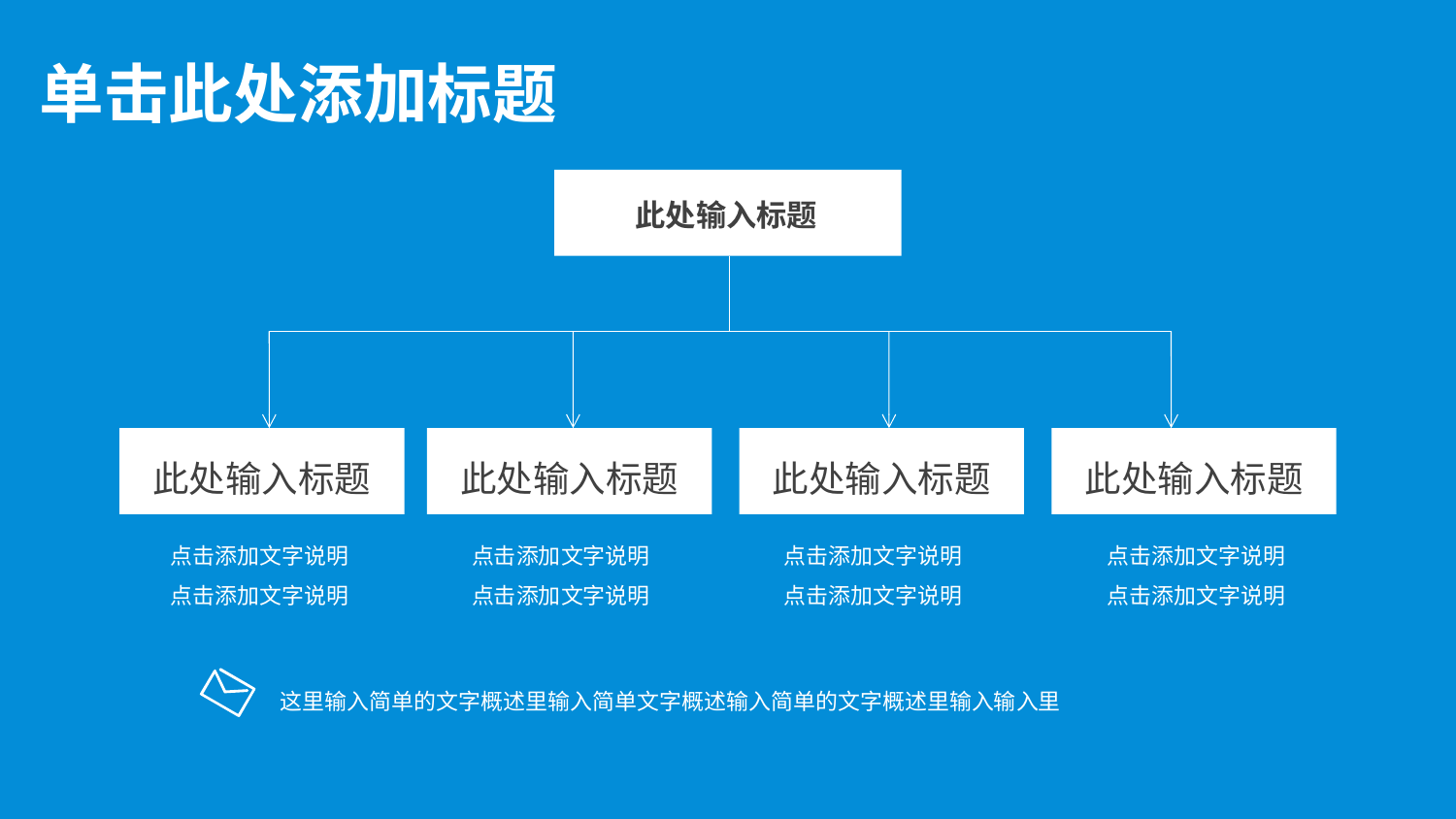

单击此处添加标题

此处输入标题

此处输入标题
此处输入标题
此处输入标题
此处输入标题
点击添加文字说明
点击添加文字说明
点击添加文字说明
点击添加文字说明
点击添加文字说明
点击添加文字说明
点击添加文字说明
点击添加文字说明

这里输入简单的文字概述里输入简单文字概述输入简单的文字概述里输入输入里